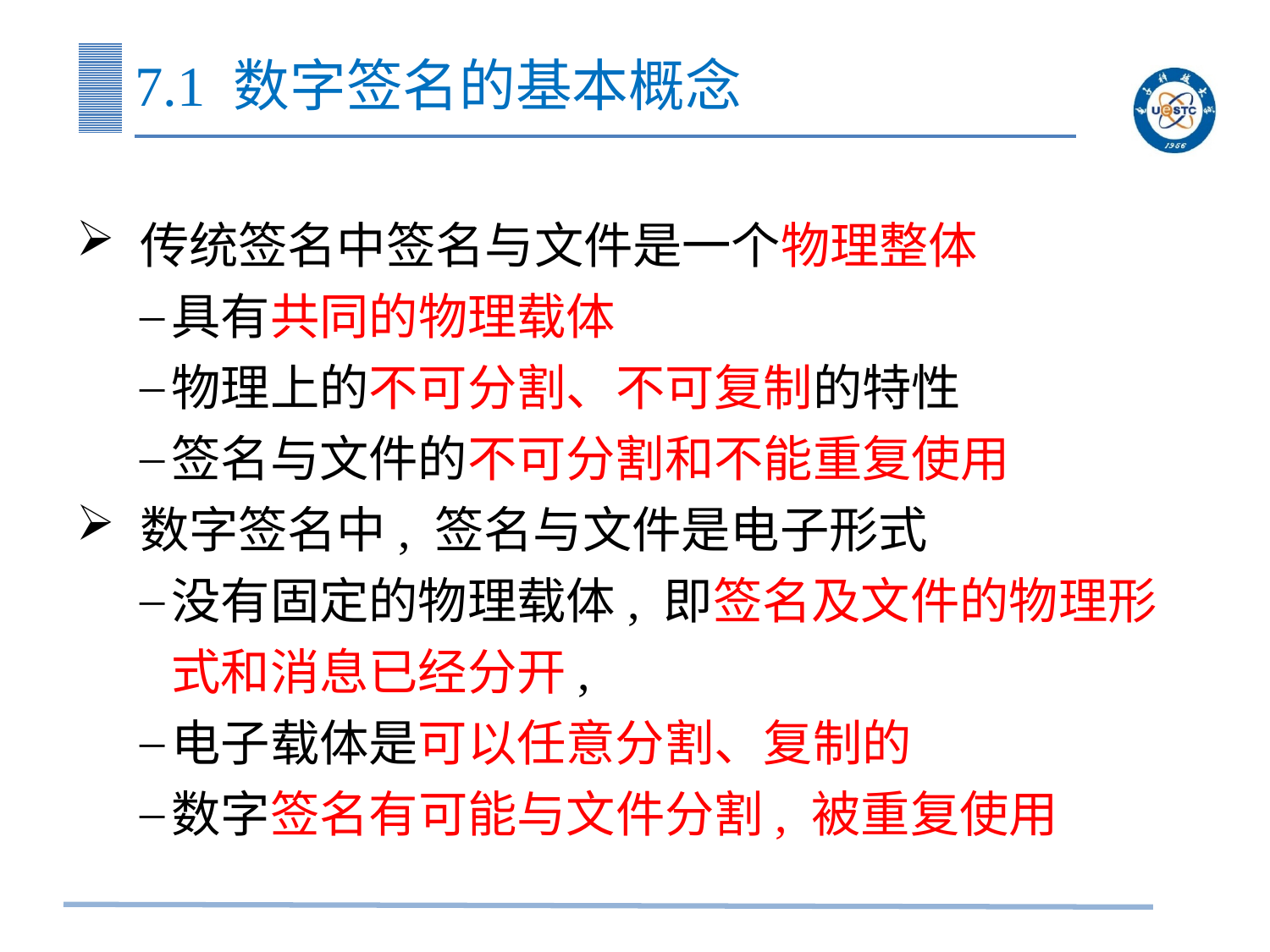

# 7.1 数字签名的基本概念
传统签名中签名与文件是一个物理整体
具有共同的物理载体
物理上的不可分割、不可复制的特性
签名与文件的不可分割和不能重复使用
数字签名中, 签名与文件是电子形式
没有固定的物理载体, 即签名及文件的物理形式和消息已经分开,
电子载体是可以任意分割、复制的
数字签名有可能与文件分割, 被重复使用